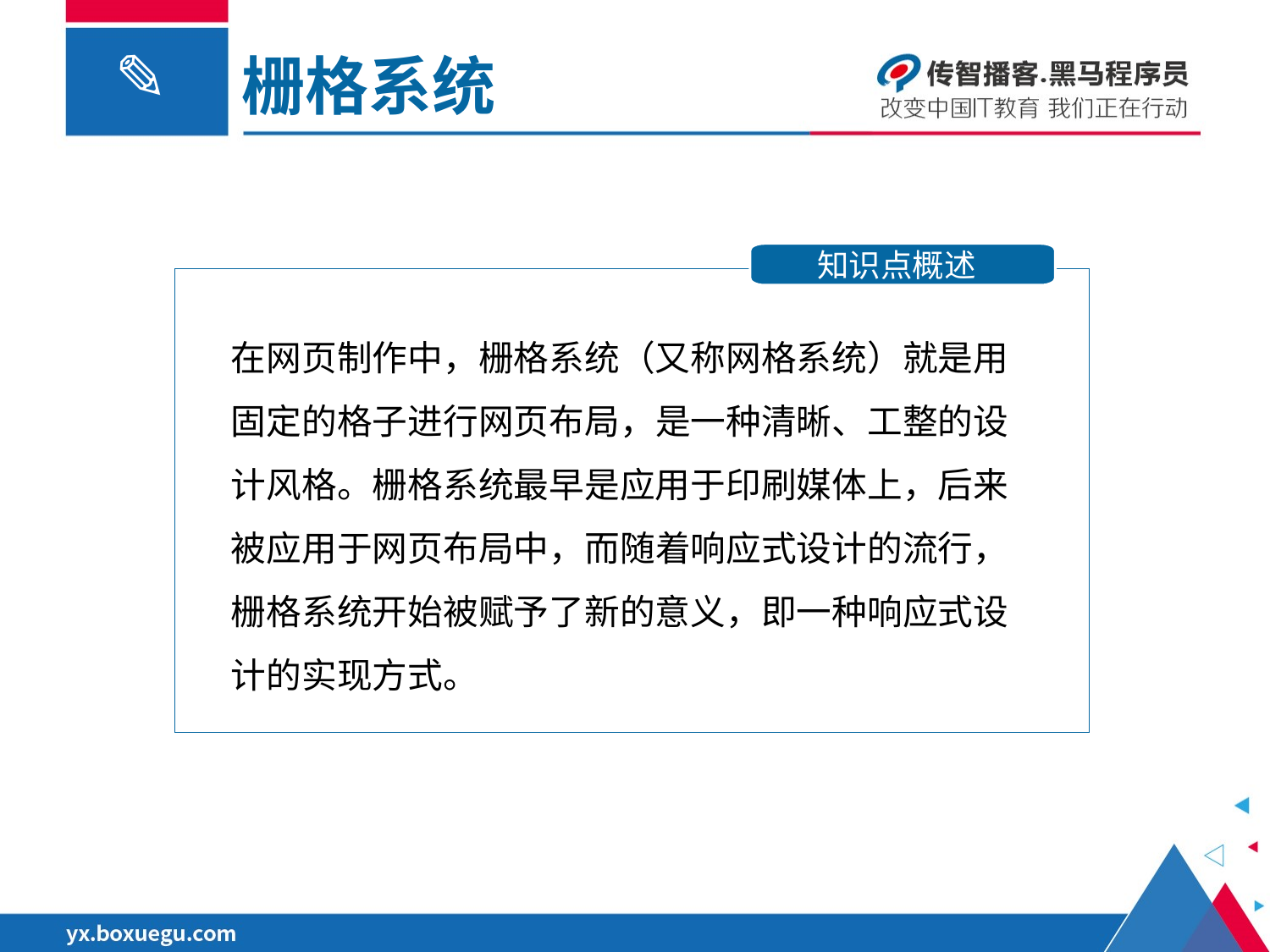

栅格系统
知识点概述

在网页制作中，栅格系统（又称网格系统）就是用固定的格子进行网页布局，是一种清晰、工整的设计风格。栅格系统最早是应用于印刷媒体上，后来被应用于网页布局中，而随着响应式设计的流行，栅格系统开始被赋予了新的意义，即一种响应式设计的实现方式。